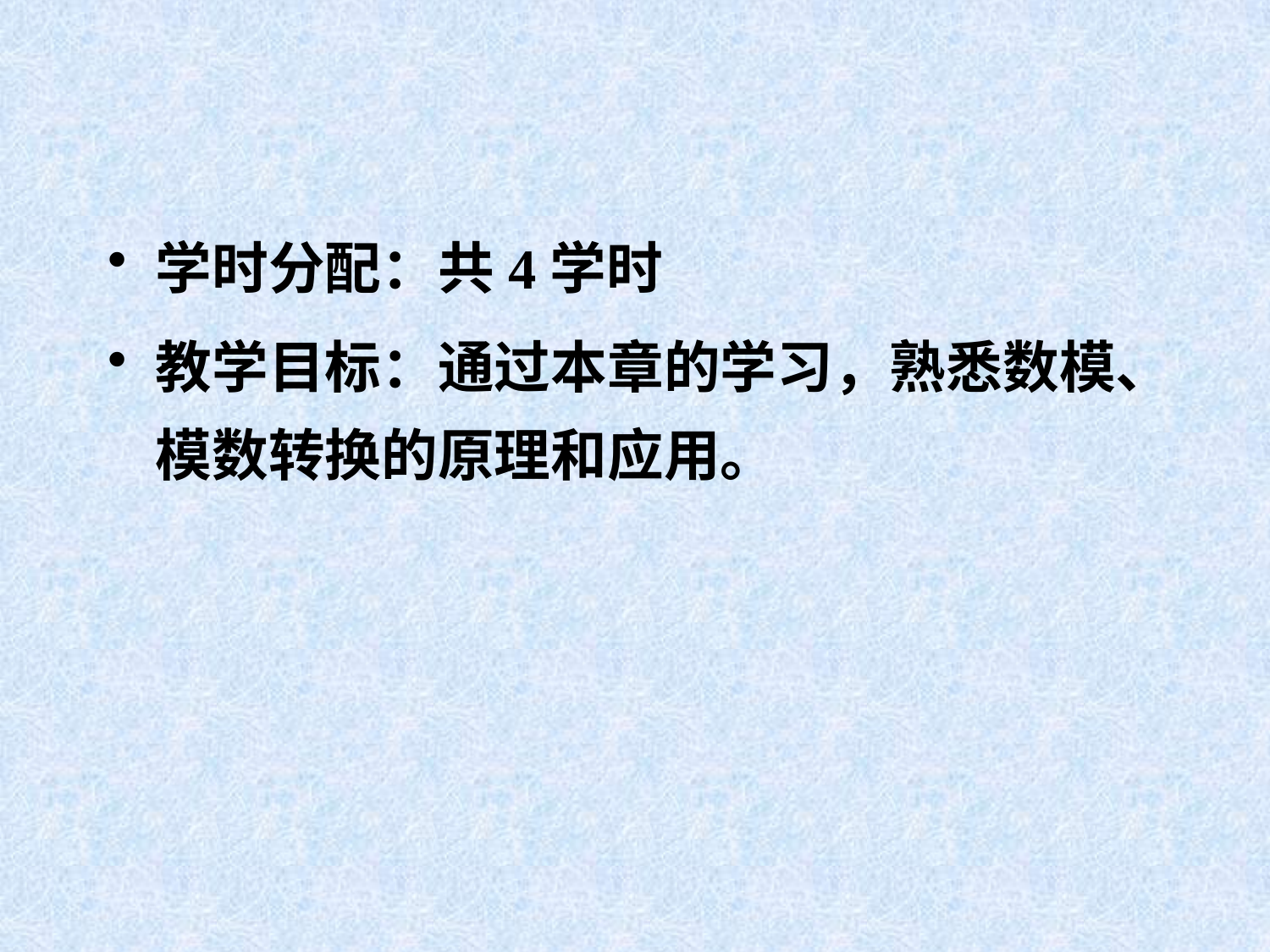

学时分配：共4学时
教学目标：通过本章的学习，熟悉数模、模数转换的原理和应用。